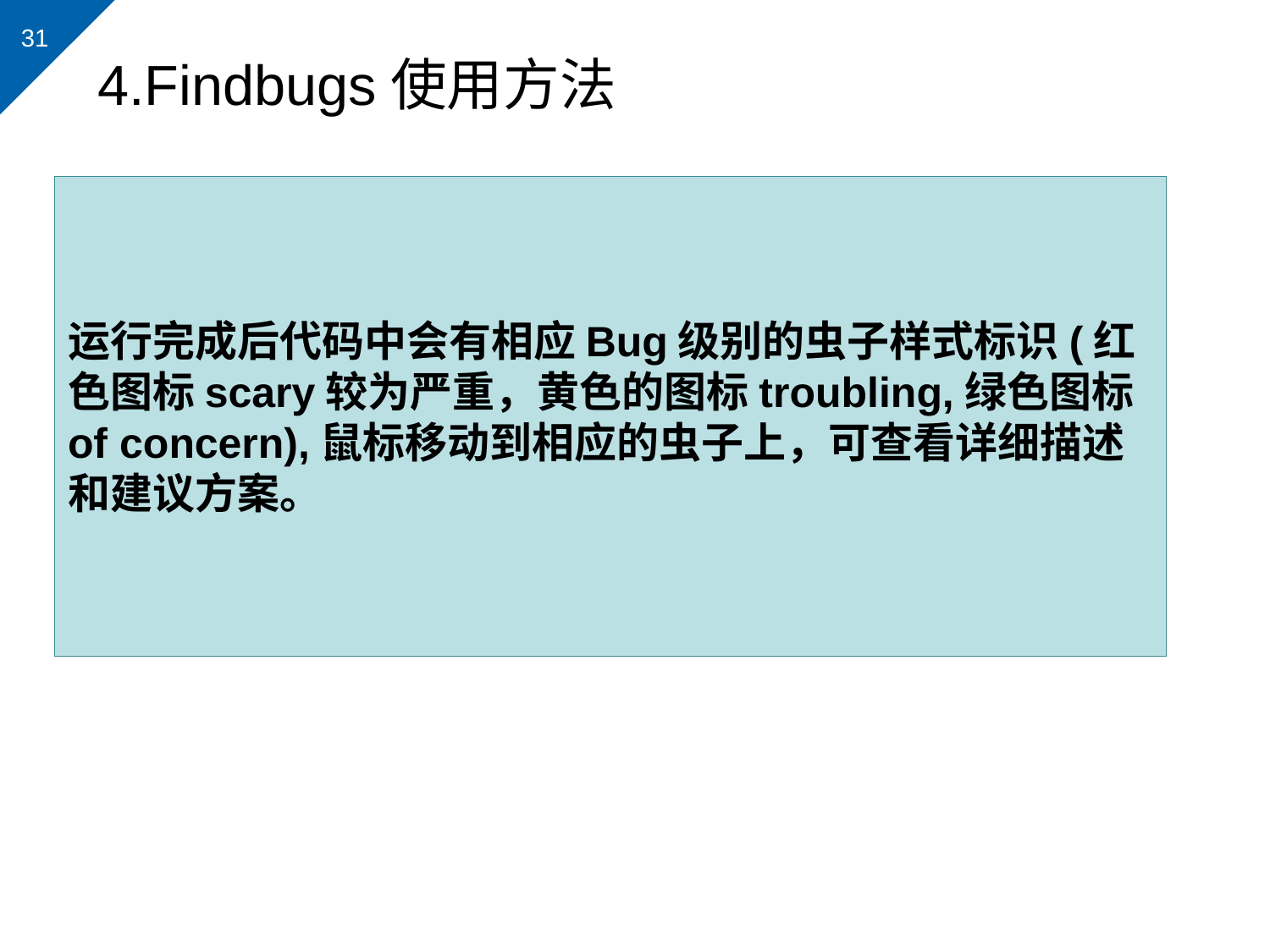

4.Findbugs使用方法
运行完成后代码中会有相应Bug级别的虫子样式标识(红色图标scary较为严重，黄色的图标troubling,绿色图标of concern),鼠标移动到相应的虫子上，可查看详细描述和建议方案。